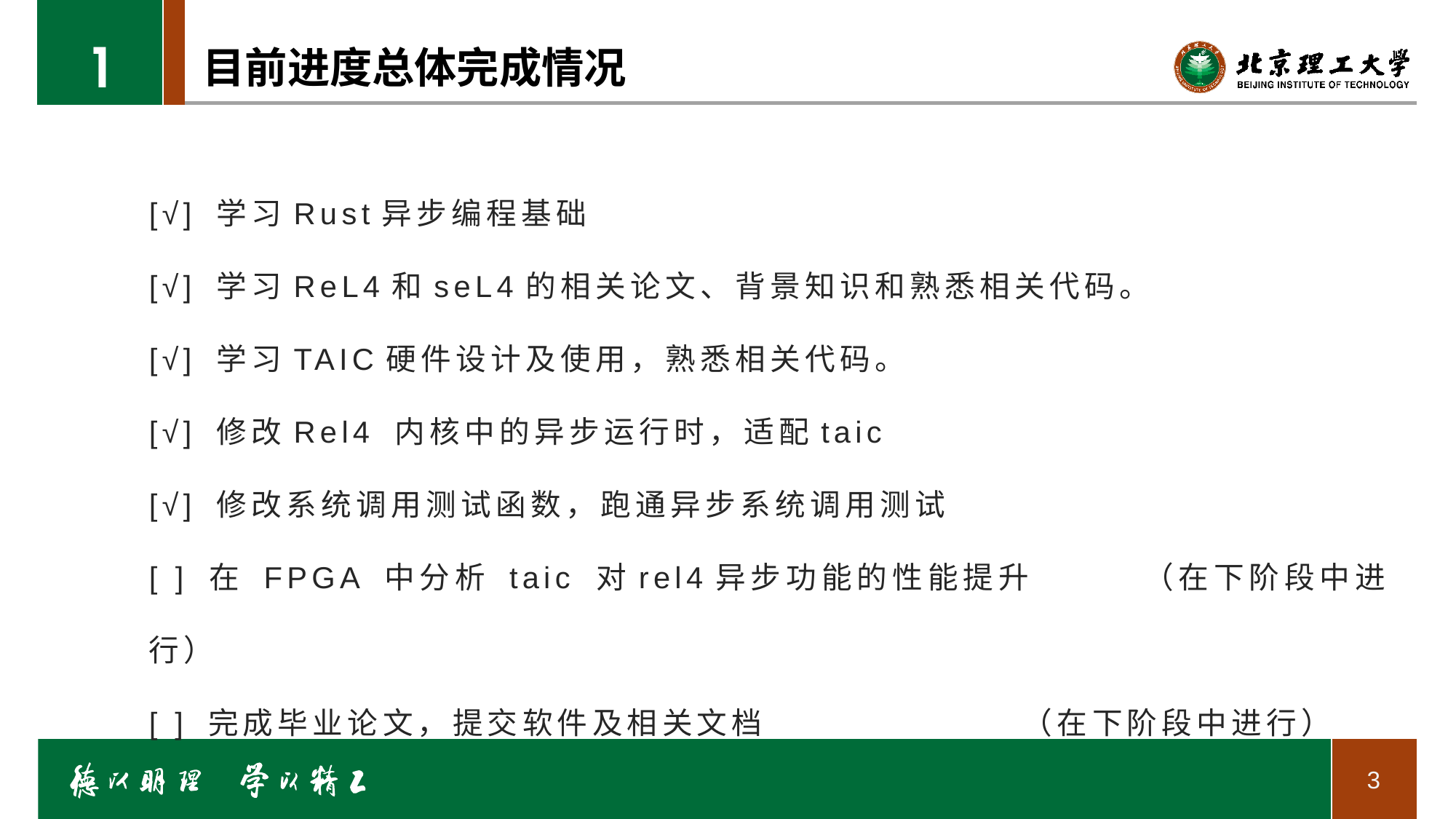

1
# 目前进度总体完成情况
[√] 学习Rust异步编程基础
[√] 学习ReL4和seL4的相关论文、背景知识和熟悉相关代码。
[√] 学习TAIC硬件设计及使用，熟悉相关代码。
[√] 修改Rel4 内核中的异步运行时，适配taic
[√] 修改系统调用测试函数，跑通异步系统调用测试
[ ] 在 FPGA 中分析 taic 对rel4异步功能的性能提升	（在下阶段中进行）
[ ] 完成毕业论文，提交软件及相关文档			（在下阶段中进行）